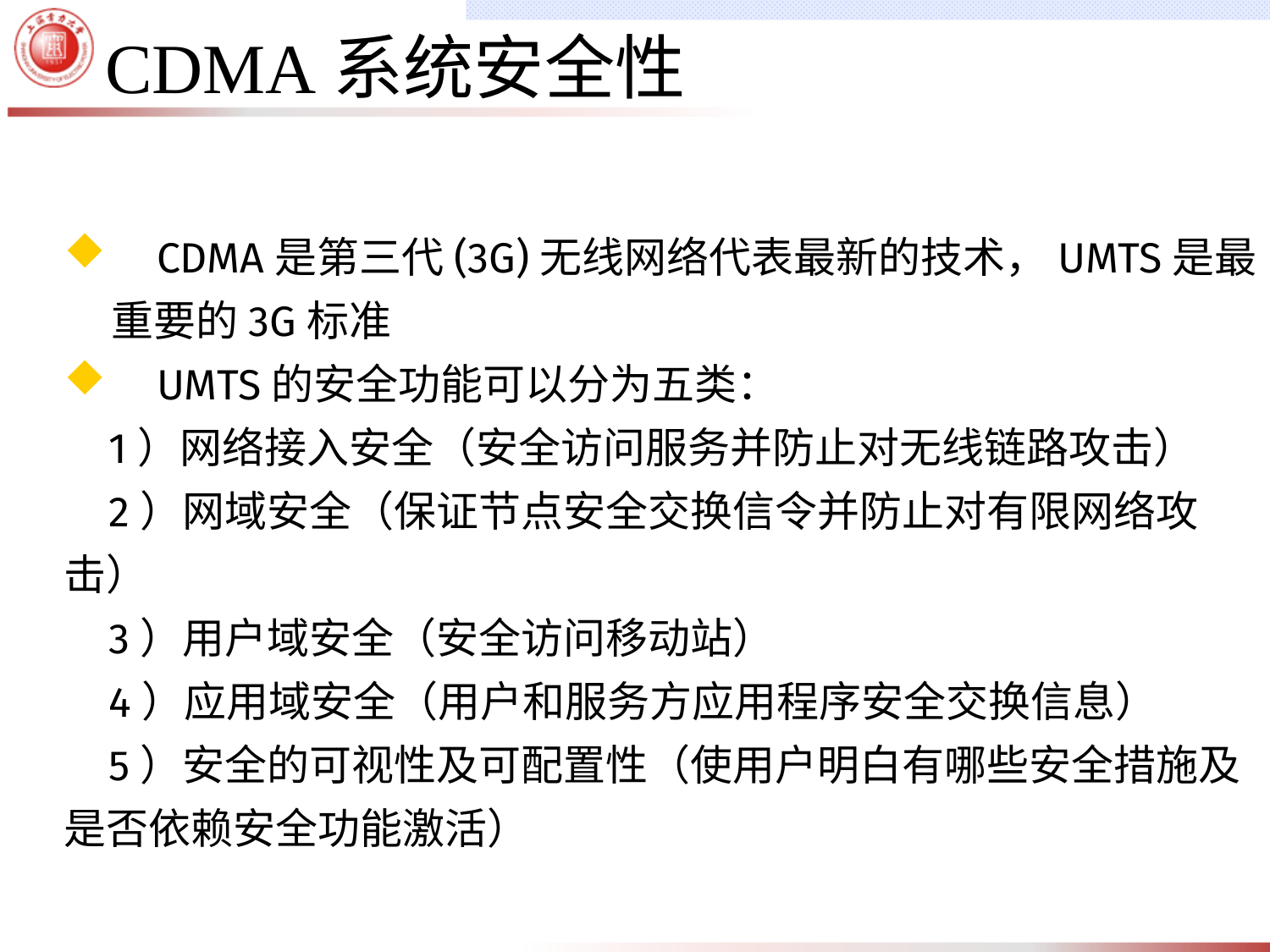

CDMA系统安全性
    CDMA是第三代(3G)无线网络代表最新的技术，UMTS是最重要的3G标准
    UMTS的安全功能可以分为五类：
    1）网络接入安全（安全访问服务并防止对无线链路攻击）
    2）网域安全（保证节点安全交换信令并防止对有限网络攻击）
    3）用户域安全（安全访问移动站）
    4）应用域安全（用户和服务方应用程序安全交换信息）
    5）安全的可视性及可配置性（使用户明白有哪些安全措施及是否依赖安全功能激活）